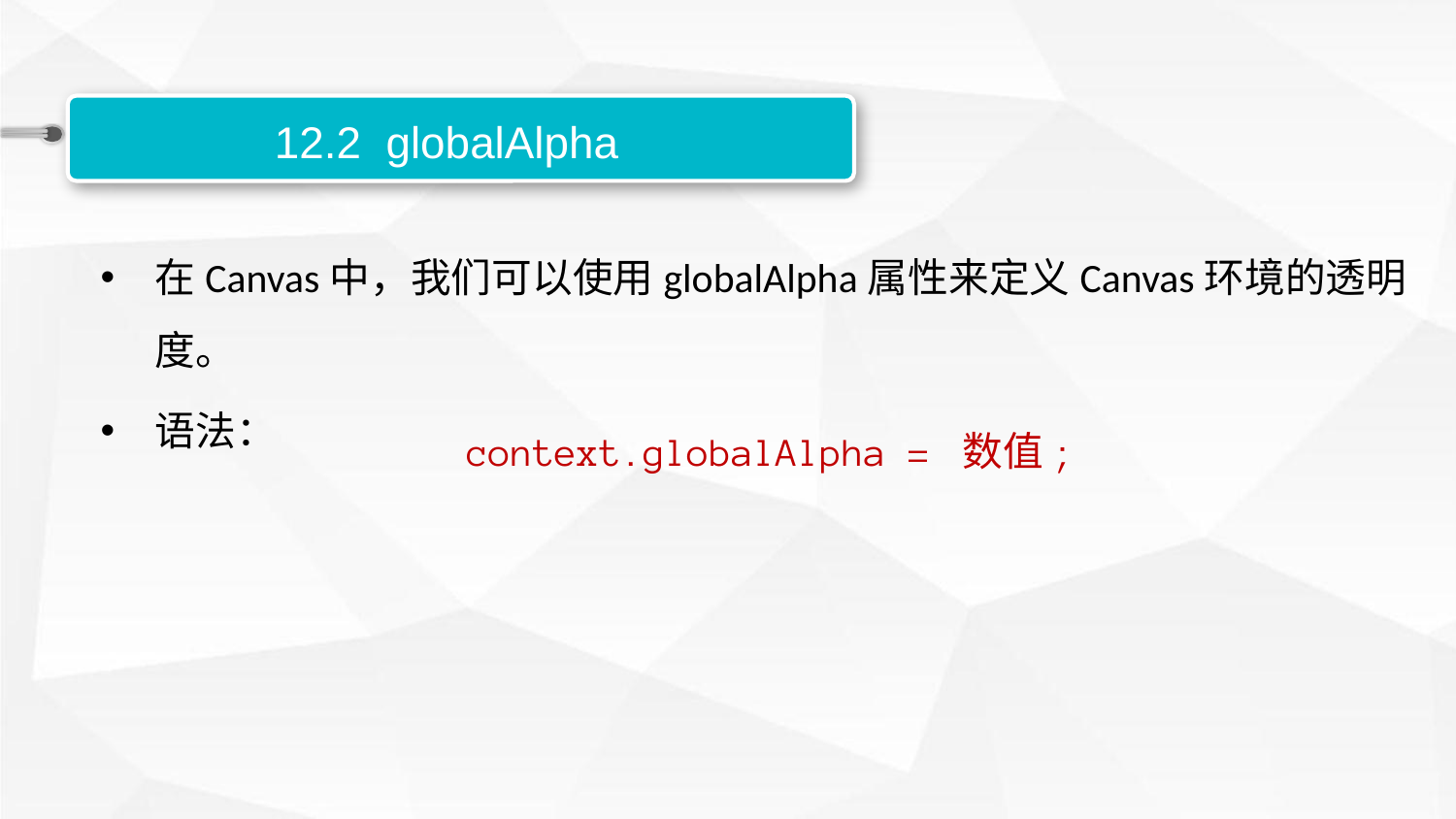

12.2  globalAlpha

在Canvas中，我们可以使用globalAlpha属性来定义Canvas环境的透明度。
语法：
context.globalAlpha = 数值;